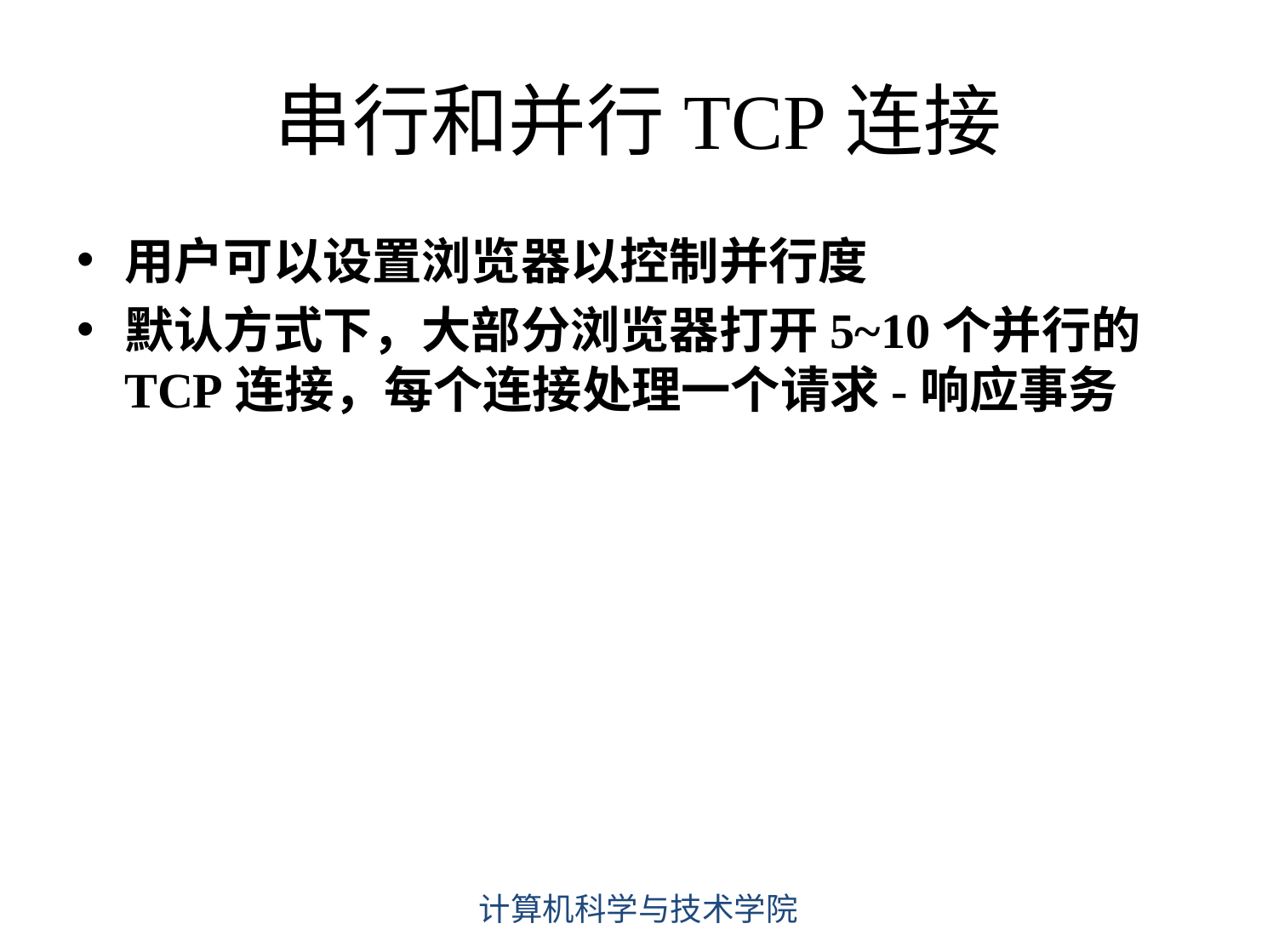

# 串行和并行TCP连接
用户可以设置浏览器以控制并行度
默认方式下，大部分浏览器打开5~10个并行的TCP连接，每个连接处理一个请求-响应事务
计算机科学与技术学院
48